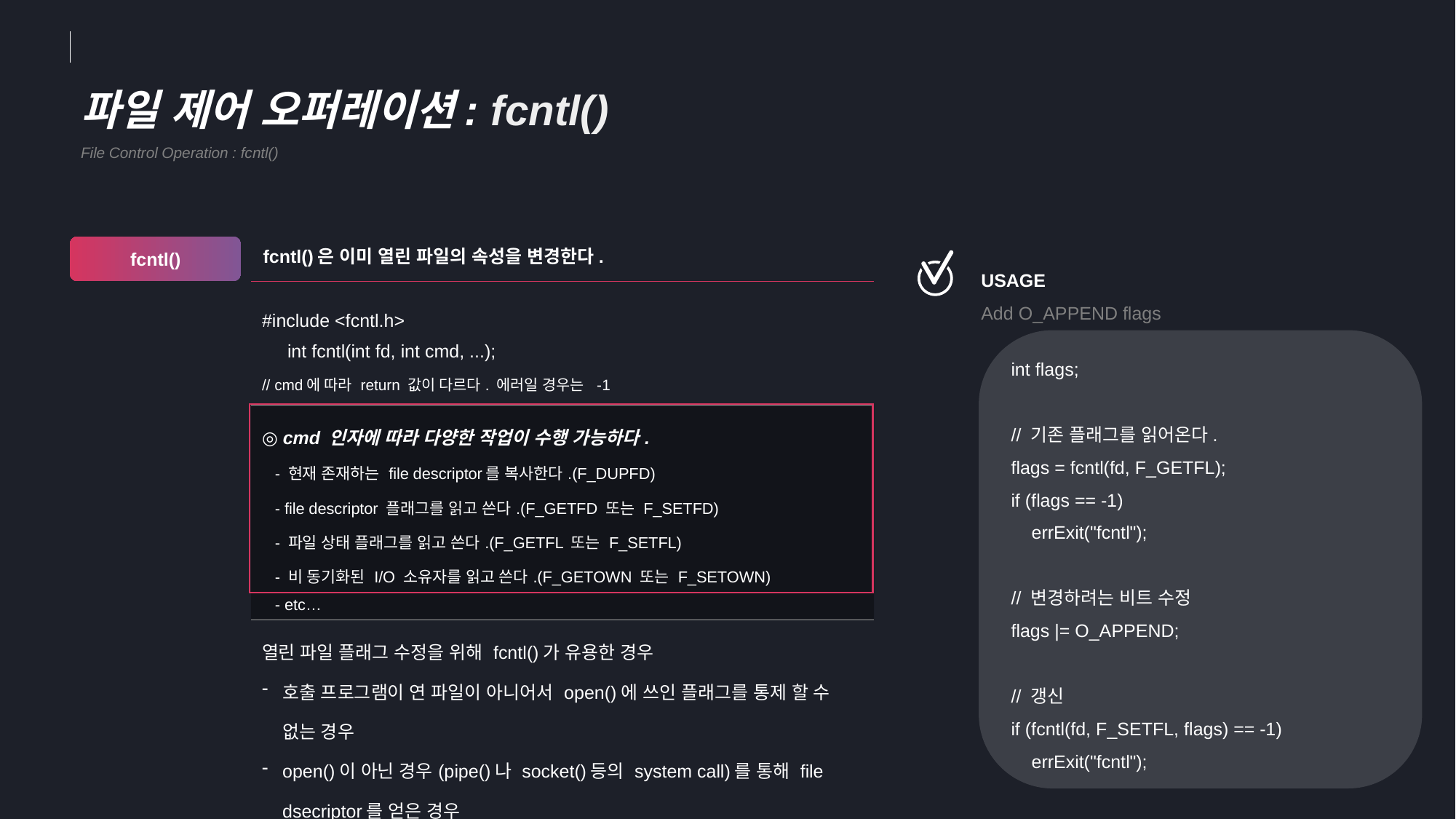

파일 제어 오퍼레이션: fcntl()
File Control Operation : fcntl()
fcntl()
fcntl()은 이미 열린 파일의 속성을 변경한다.

USAGE
Add O_APPEND flags
| #include <fcntl.h> int fcntl(int fd, int cmd, ...); // cmd에 따라 return 값이 다르다. 에러일 경우는 -1 |
| --- |
| ◎ cmd 인자에 따라 다양한 작업이 수행 가능하다. - 현재 존재하는 file descriptor를 복사한다.(F\_DUPFD) - file descriptor 플래그를 읽고 쓴다.(F\_GETFD 또는 F\_SETFD) - 파일 상태 플래그를 읽고 쓴다.(F\_GETFL 또는 F\_SETFL) - 비 동기화된 I/O 소유자를 읽고 쓴다.(F\_GETOWN 또는 F\_SETOWN) - etc… |
| 열린 파일 플래그 수정을 위해 fcntl()가 유용한 경우 호출 프로그램이 연 파일이 아니어서 open()에 쓰인 플래그를 통제 할 수 없는 경우 open()이 아닌 경우(pipe()나 socket()등의 system call)를 통해 file dsecriptor를 얻은 경우 |
int flags;

// 기존 플래그를 읽어온다.
flags = fcntl(fd, F_GETFL);
if (flags == -1)
    errExit("fcntl");

// 변경하려는 비트 수정
flags |= O_APPEND;

// 갱신
if (fcntl(fd, F_SETFL, flags) == -1)
    errExit("fcntl");